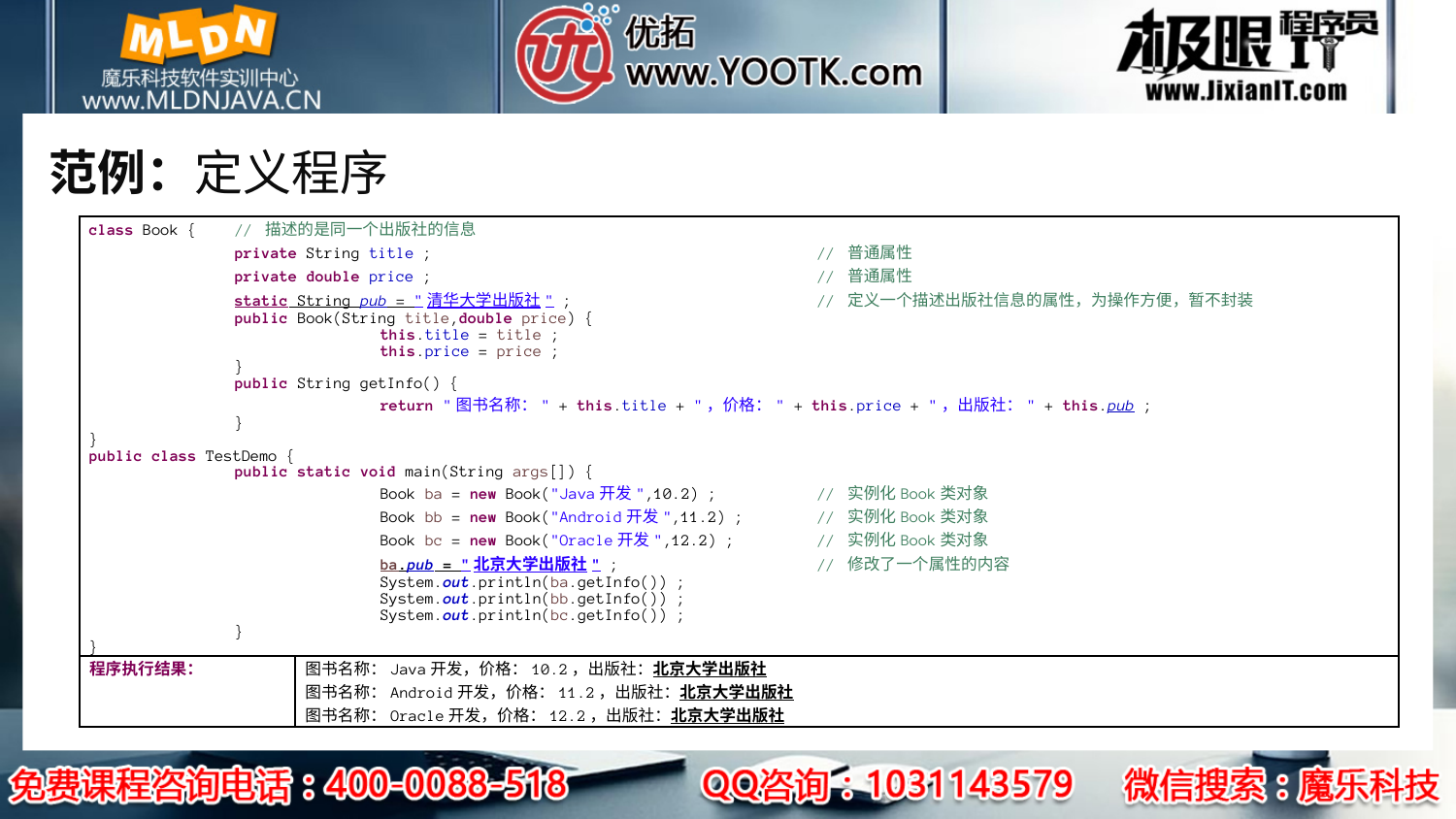

# 范例：定义程序
| class Book { // 描述的是同一个出版社的信息 private String title ; // 普通属性 private double price ; // 普通属性 static String pub = "清华大学出版社" ; // 定义一个描述出版社信息的属性，为操作方便，暂不封装 public Book(String title,double price) { this.title = title ; this.price = price ; } public String getInfo() { return "图书名称：" + this.title + "，价格：" + this.price + "，出版社：" + this.pub ; } } public class TestDemo { public static void main(String args[]) { Book ba = new Book("Java开发",10.2) ; // 实例化Book类对象 Book bb = new Book("Android开发",11.2) ; // 实例化Book类对象 Book bc = new Book("Oracle开发",12.2) ; // 实例化Book类对象 ba.pub = "北京大学出版社" ; // 修改了一个属性的内容 System.out.println(ba.getInfo()) ; System.out.println(bb.getInfo()) ; System.out.println(bc.getInfo()) ; } } |  |
| --- | --- |
| 程序执行结果： | 图书名称：Java开发，价格：10.2，出版社：北京大学出版社 图书名称：Android开发，价格：11.2，出版社：北京大学出版社 图书名称：Oracle开发，价格：12.2，出版社：北京大学出版社 |